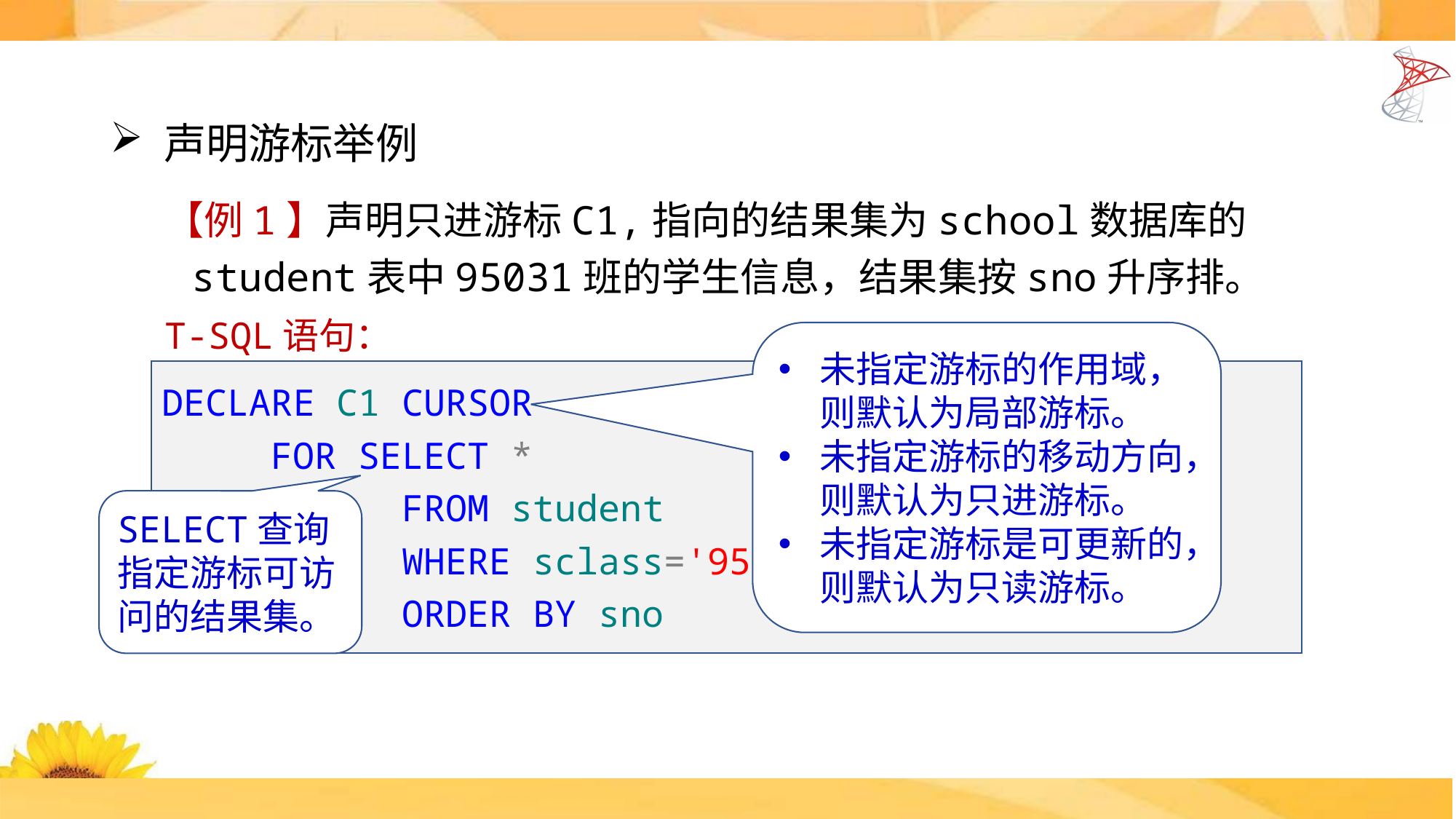

声明游标举例
【例1】声明只进游标C1,指向的结果集为school数据库的student表中95031班的学生信息，结果集按sno升序排。
T-SQL语句：

未指定游标的作用域，则默认为局部游标。
未指定游标的移动方向，则默认为只进游标。
未指定游标是可更新的，则默认为只读游标。
DECLARE C1 CURSOR
	FOR SELECT *
	      FROM student
	      WHERE sclass='95031'
	      ORDER BY sno
SELECT查询指定游标可访问的结果集。